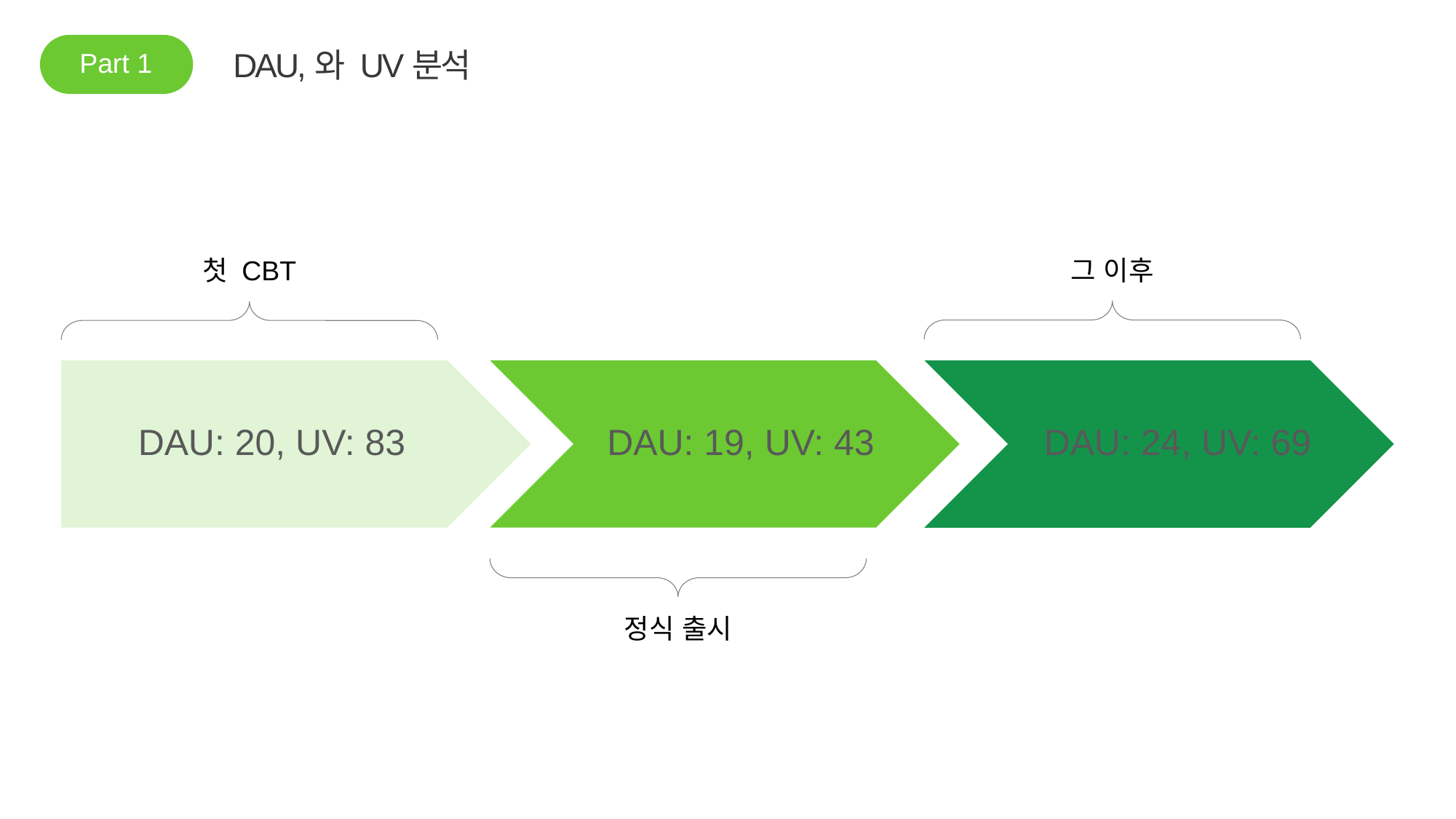

Part 1
DAU,와 UV분석

첫 CBT
그 이후

DAU: 20, UV: 83
DAU: 19, UV: 43
DAU: 24, UV: 69
정식 출시